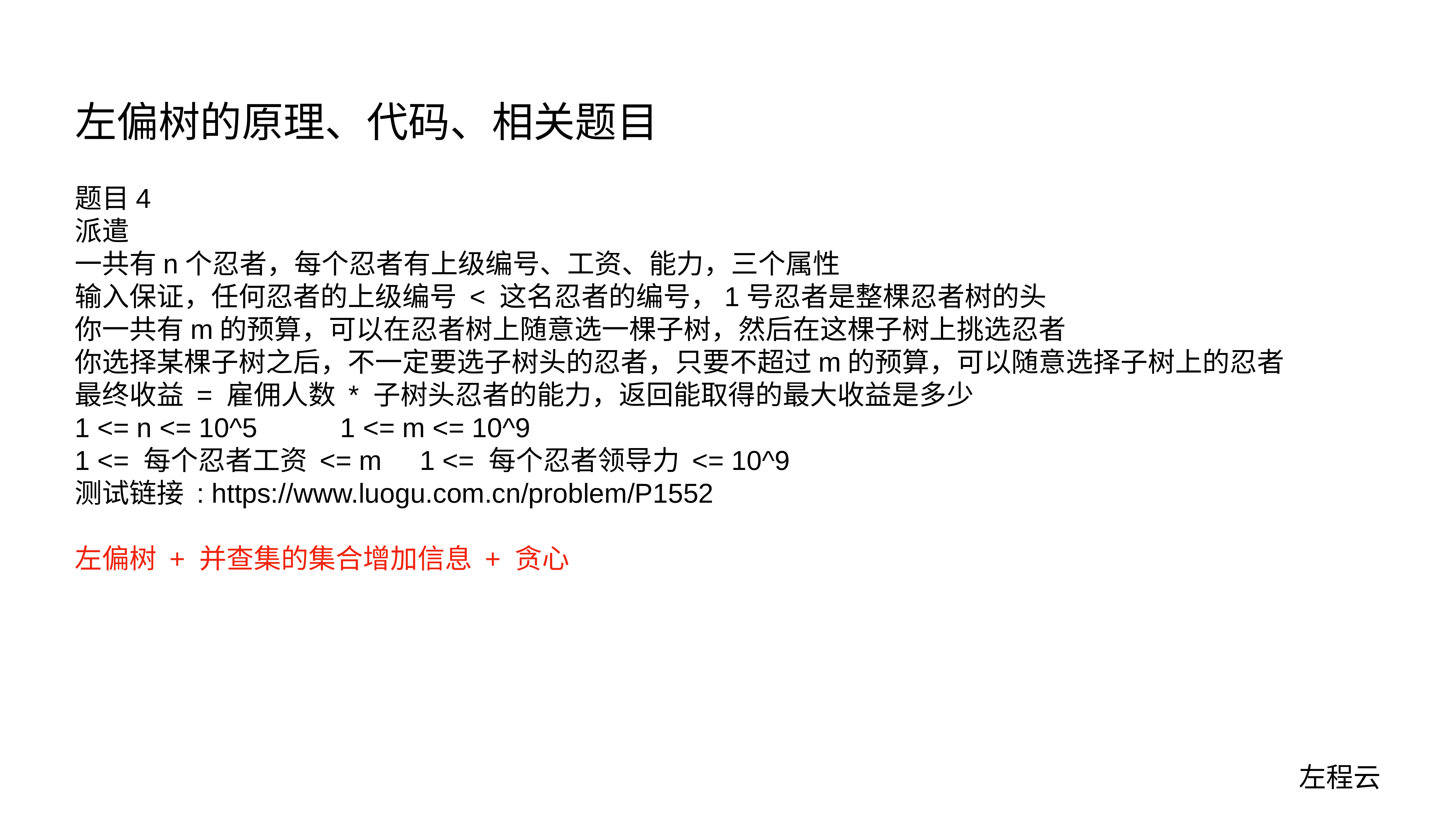

# 左偏树的原理、代码、相关题目
题目4
派遣
一共有n个忍者，每个忍者有上级编号、工资、能力，三个属性
输入保证，任何忍者的上级编号 < 这名忍者的编号，1号忍者是整棵忍者树的头
你一共有m的预算，可以在忍者树上随意选一棵子树，然后在这棵子树上挑选忍者
你选择某棵子树之后，不一定要选子树头的忍者，只要不超过m的预算，可以随意选择子树上的忍者
最终收益 = 雇佣人数 * 子树头忍者的能力，返回能取得的最大收益是多少
1 <= n <= 10^5           1 <= m <= 10^9
1 <= 每个忍者工资 <= m     1 <= 每个忍者领导力 <= 10^9
测试链接 : https://www.luogu.com.cn/problem/P1552

左偏树 + 并查集的集合增加信息 + 贪心
左程云